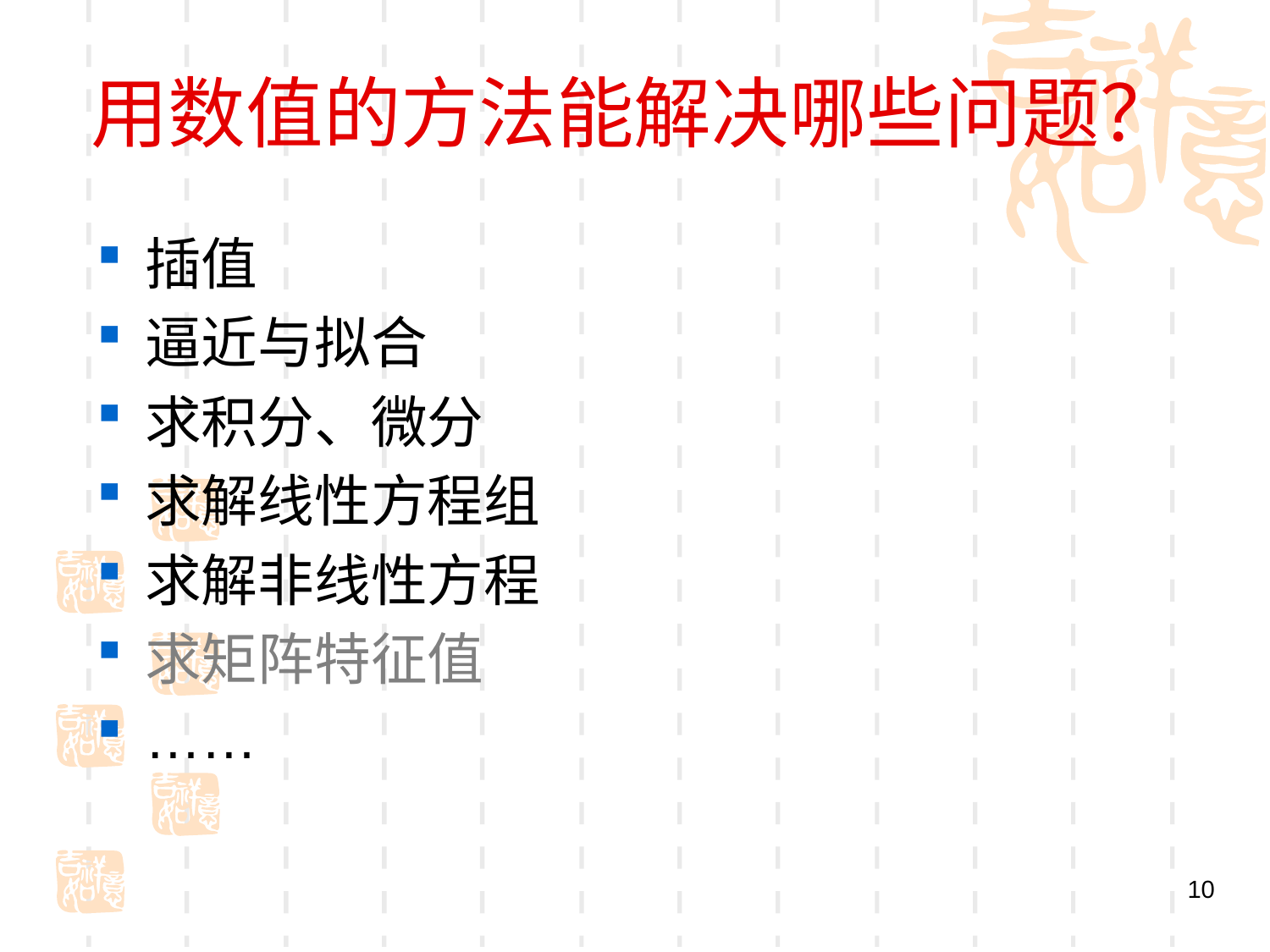

# 用数值的方法能解决哪些问题？
插值
逼近与拟合
求积分、微分
求解线性方程组
求解非线性方程
求矩阵特征值
……
10